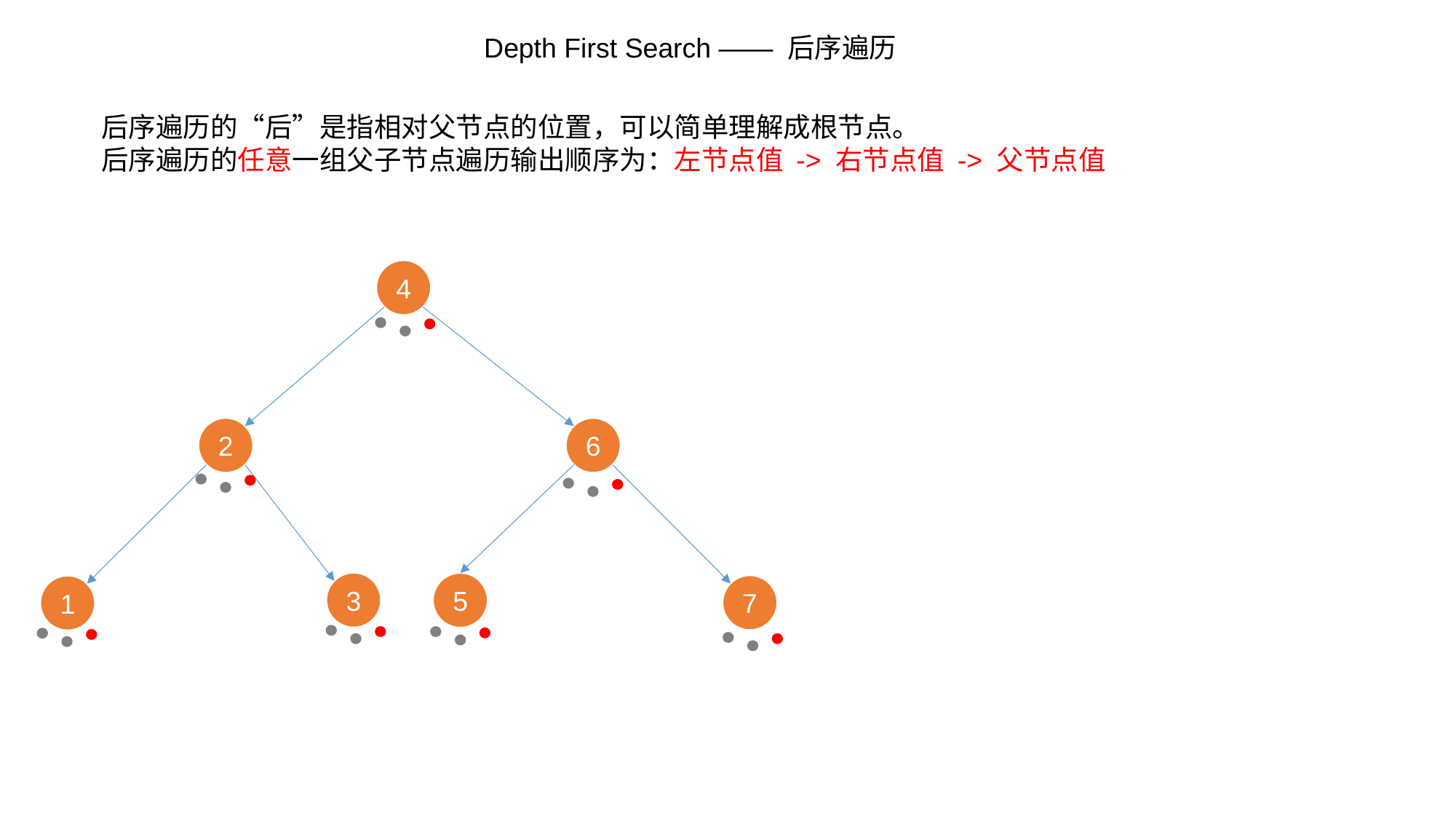

Depth First Search —— 后序遍历
后序遍历的“后”是指相对父节点的位置，可以简单理解成根节点。
后序遍历的任意一组父子节点遍历输出顺序为：左节点值 -> 右节点值 -> 父节点值
4
2
6
3
5
7
1